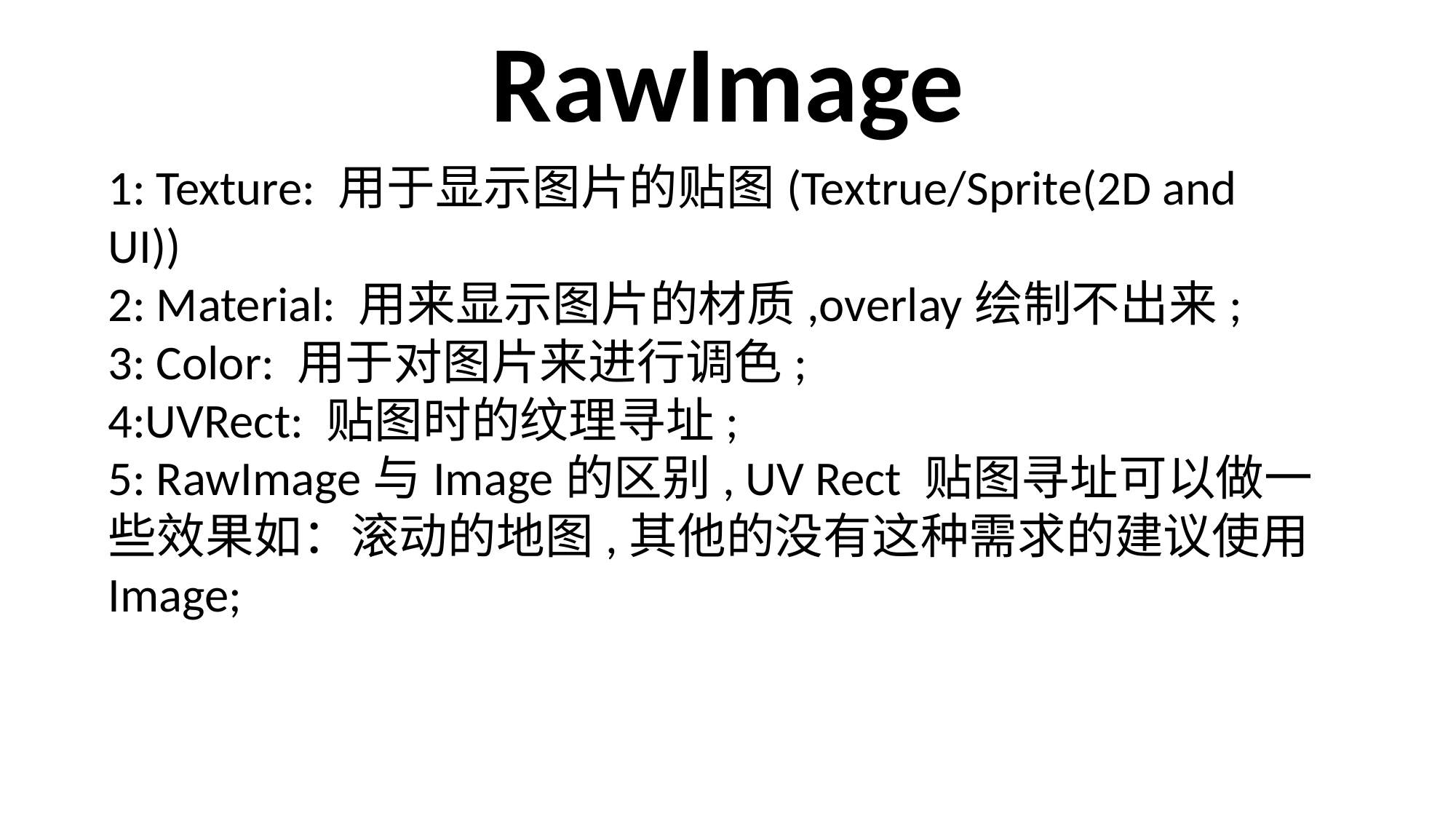

RawImage
1: Texture: 用于显示图片的贴图(Textrue/Sprite(2D and UI))
2: Material: 用来显示图片的材质,overlay绘制不出来;
3: Color: 用于对图片来进行调色;
4:UVRect: 贴图时的纹理寻址;
5: RawImage与Image的区别, UV Rect 贴图寻址可以做一些效果如：滚动的地图,其他的没有这种需求的建议使用Image;
2